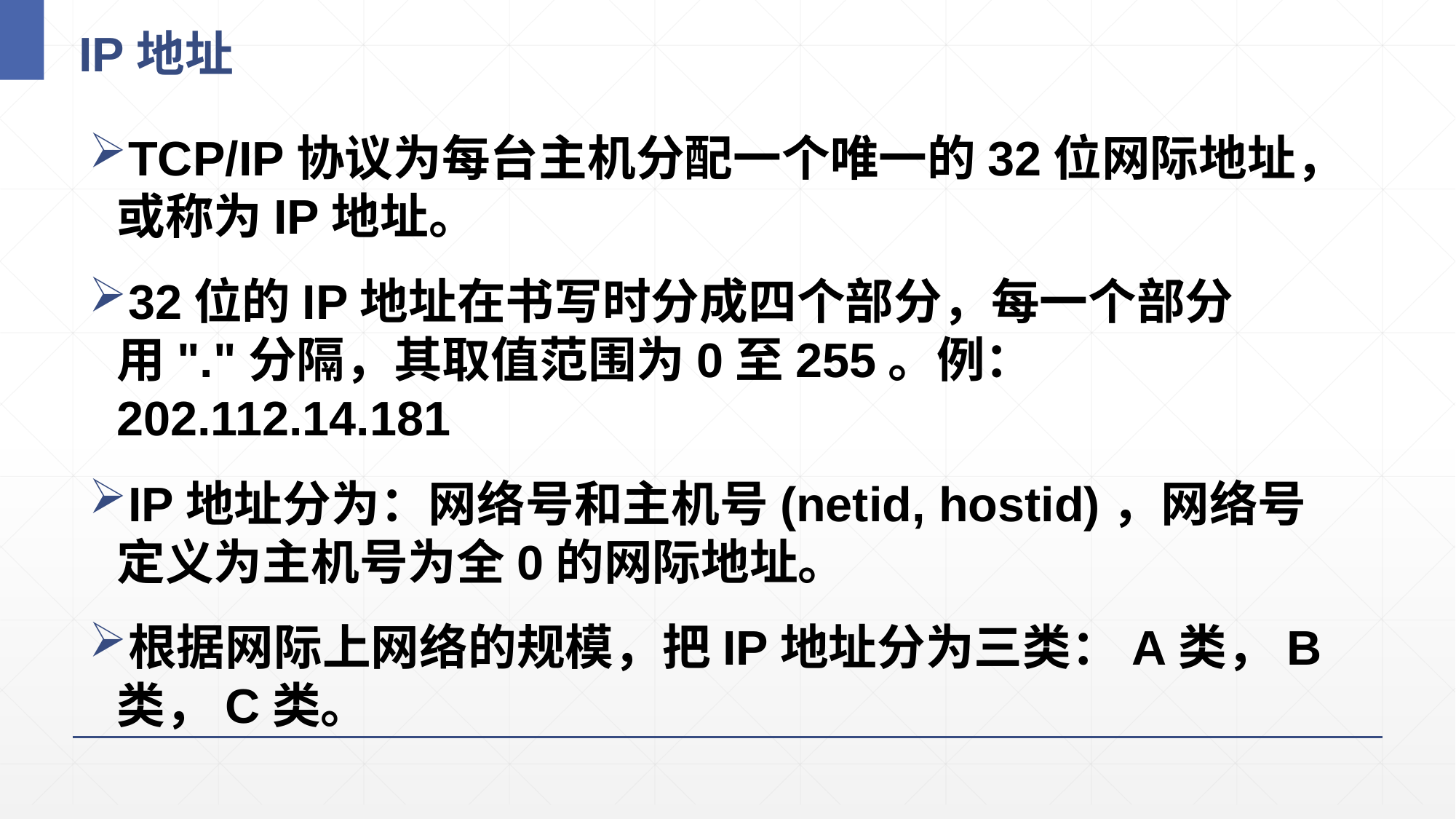

# IP地址
TCP/IP协议为每台主机分配一个唯一的32位网际地址，或称为IP地址。
32位的IP地址在书写时分成四个部分，每一个部分用"."分隔，其取值范围为0至255。例：202.112.14.181
IP地址分为：网络号和主机号(netid, hostid)，网络号定义为主机号为全0的网际地址。
根据网际上网络的规模，把IP地址分为三类：A类，B类，C类。